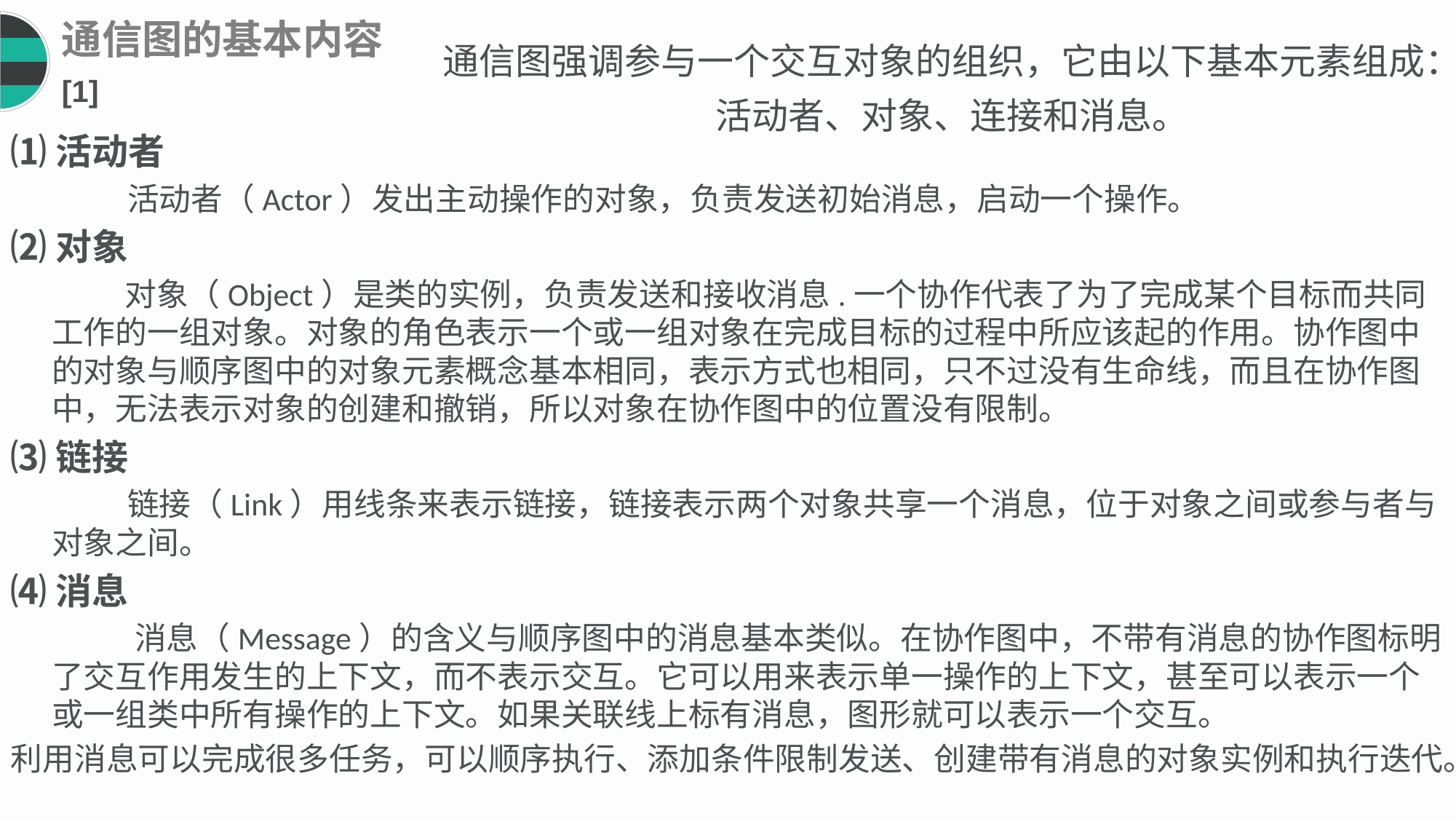

通信图的基本内容[1]
通信图强调参与一个交互对象的组织，它由以下基本元素组成：
活动者、对象、连接和消息。
⑴活动者
               活动者（Actor）发出主动操作的对象，负责发送初始消息，启动一个操作。
⑵对象
	         对象（Object）是类的实例，负责发送和接收消息.一个协作代表了为了完成某个目标而共同工作的一组对象。对象的角色表示一个或一组对象在完成目标的过程中所应该起的作用。协作图中的对象与顺序图中的对象元素概念基本相同，表示方式也相同，只不过没有生命线，而且在协作图中，无法表示对象的创建和撤销，所以对象在协作图中的位置没有限制。
⑶链接
               链接（Link）用线条来表示链接，链接表示两个对象共享一个消息，位于对象之间或参与者与对象之间。
⑷消息
                消息（Message）的含义与顺序图中的消息基本类似。在协作图中，不带有消息的协作图标明了交互作用发生的上下文，而不表示交互。它可以用来表示单一操作的上下文，甚至可以表示一个或一组类中所有操作的上下文。如果关联线上标有消息，图形就可以表示一个交互。
利用消息可以完成很多任务，可以顺序执行、添加条件限制发送、创建带有消息的对象实例和执行迭代。